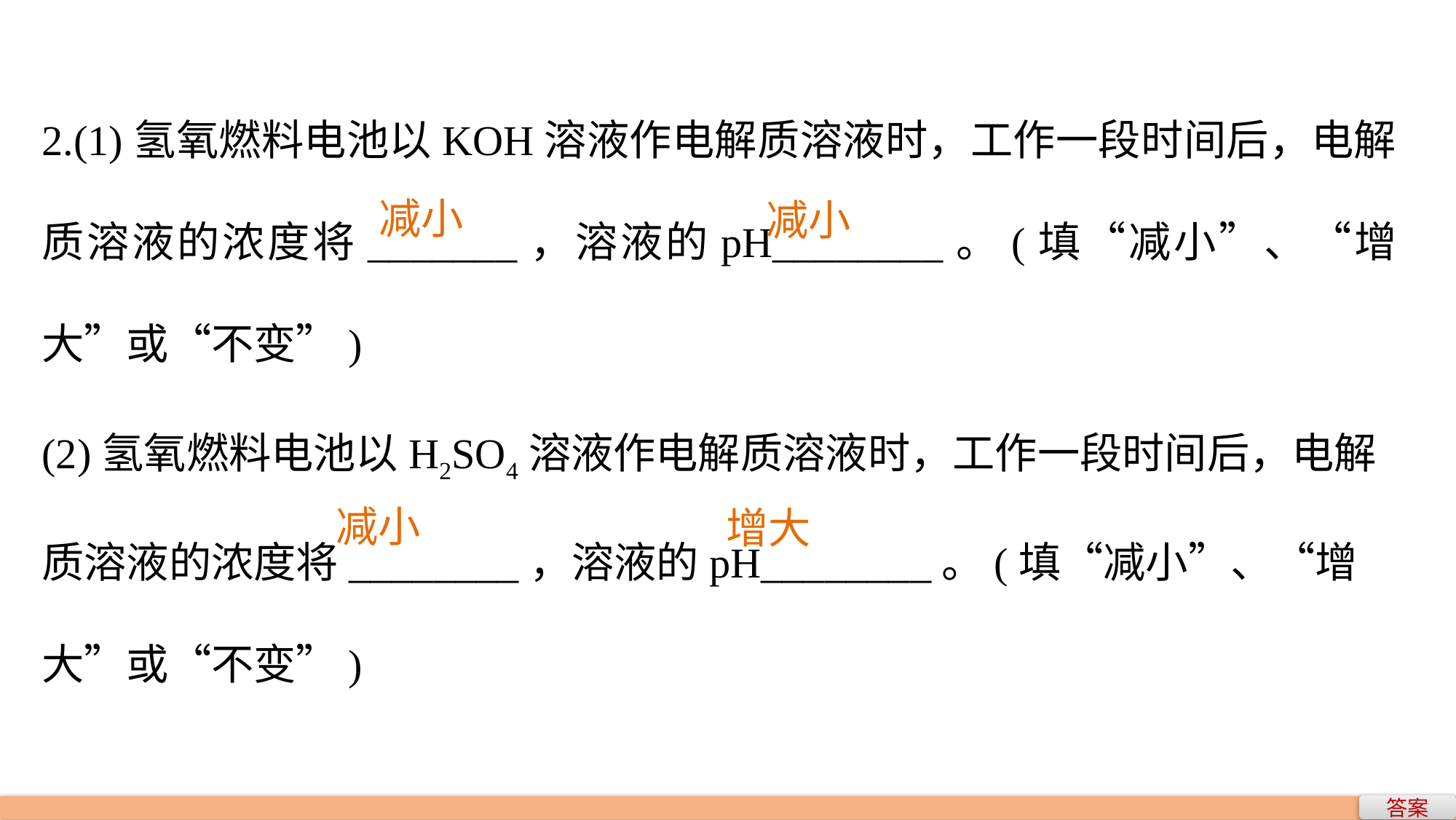

2.(1)氢氧燃料电池以KOH溶液作电解质溶液时，工作一段时间后，电解质溶液的浓度将_______，溶液的pH________。(填“减小”、“增大”或“不变”)
(2)氢氧燃料电池以H2SO4溶液作电解质溶液时，工作一段时间后，电解质溶液的浓度将________，溶液的pH________。(填“减小”、“增大”或“不变”)
减小
减小
减小
增大
答案